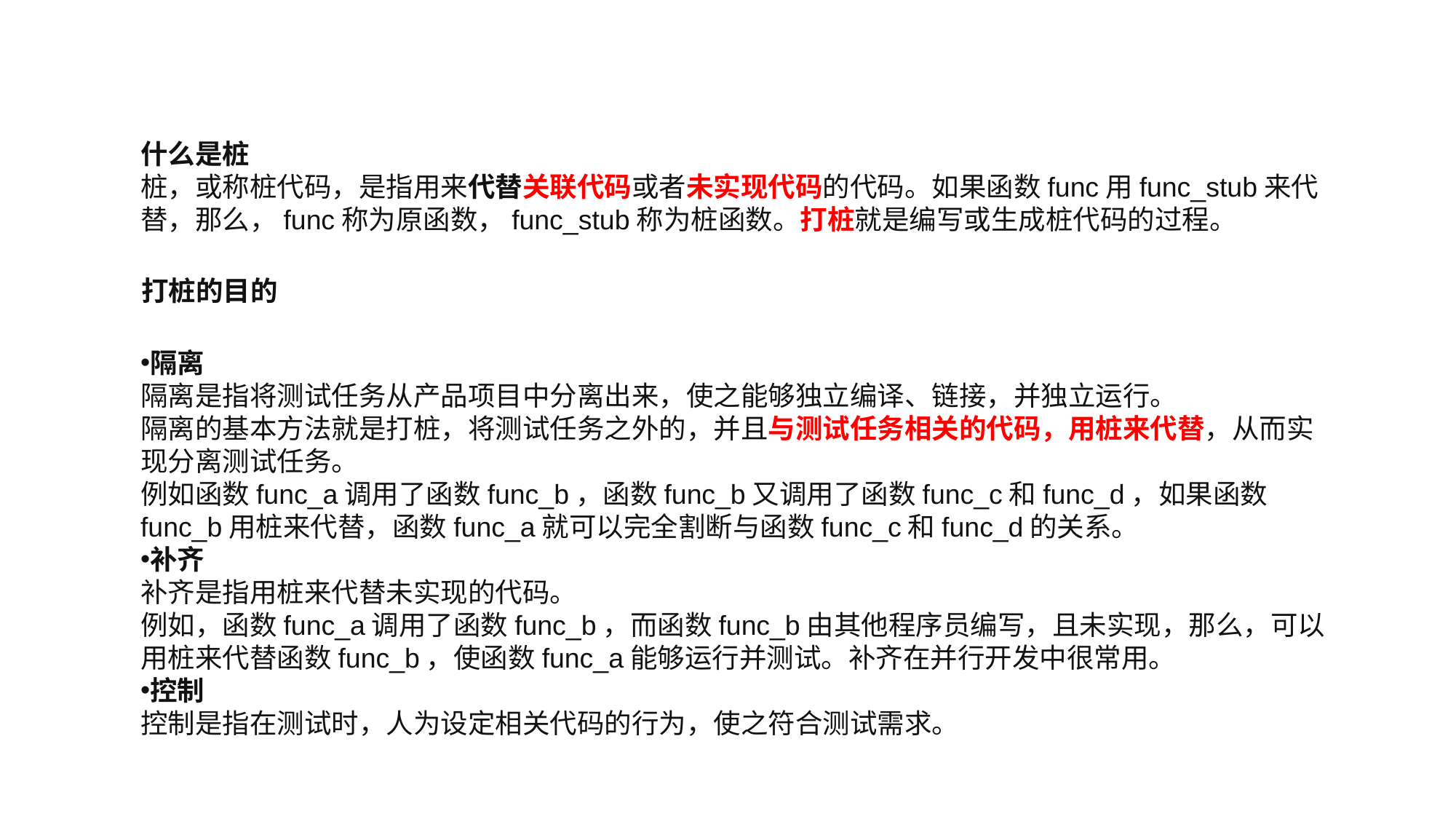

什么是桩
桩，或称桩代码，是指用来代替关联代码或者未实现代码的代码。如果函数func用func_stub来代替，那么，func称为原函数，func_stub称为桩函数。打桩就是编写或生成桩代码的过程。
打桩的目的
隔离
隔离是指将测试任务从产品项目中分离出来，使之能够独立编译、链接，并独立运行。
隔离的基本方法就是打桩，将测试任务之外的，并且与测试任务相关的代码，用桩来代替，从而实现分离测试任务。
例如函数func_a调用了函数func_b，函数func_b又调用了函数func_c和func_d，如果函数func_b用桩来代替，函数func_a就可以完全割断与函数func_c和func_d的关系。
补齐
补齐是指用桩来代替未实现的代码。
例如，函数func_a调用了函数func_b，而函数func_b由其他程序员编写，且未实现，那么，可以用桩来代替函数func_b，使函数func_a能够运行并测试。补齐在并行开发中很常用。
控制
控制是指在测试时，人为设定相关代码的行为，使之符合测试需求。